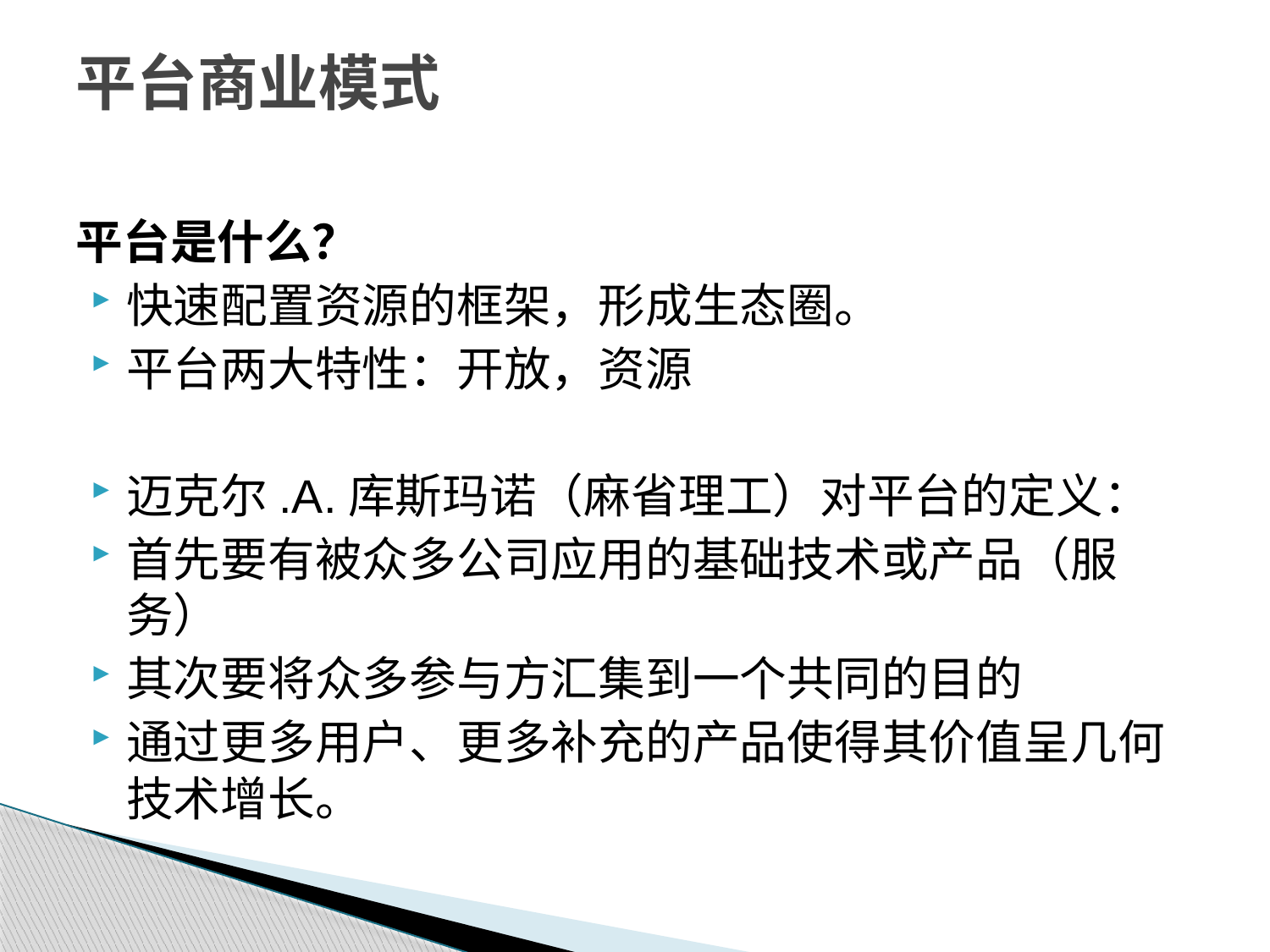

# 平台商业模式
平台是什么？
快速配置资源的框架，形成生态圈。
平台两大特性：开放，资源

迈克尔.A.库斯玛诺（麻省理工）对平台的定义：
首先要有被众多公司应用的基础技术或产品（服务）
其次要将众多参与方汇集到一个共同的目的
通过更多用户、更多补充的产品使得其价值呈几何技术增长。